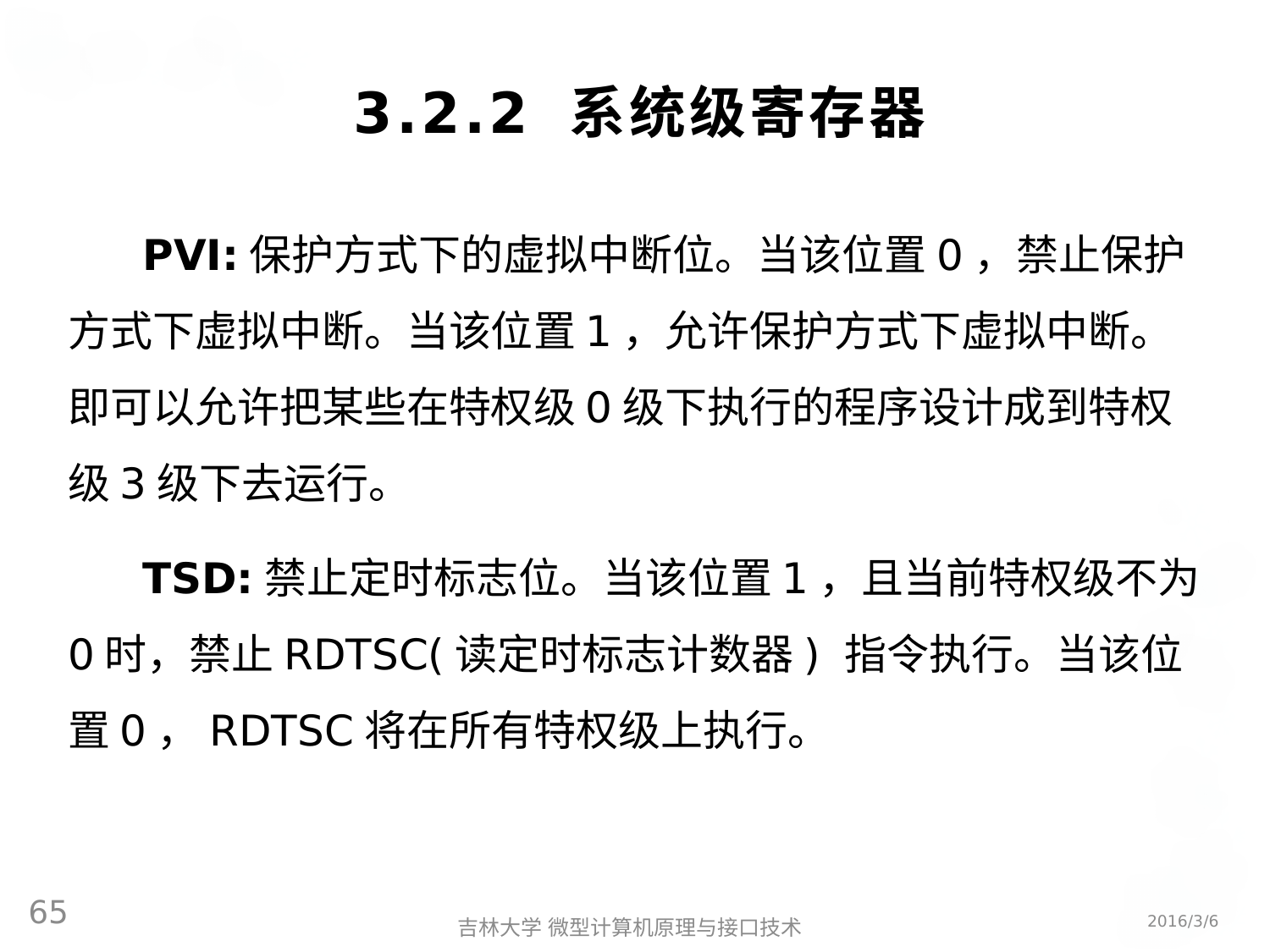

# 3.2.2 系统级寄存器
PVI:保护方式下的虚拟中断位。当该位置0，禁止保护方式下虚拟中断。当该位置1，允许保护方式下虚拟中断。即可以允许把某些在特权级0级下执行的程序设计成到特权级3级下去运行。
TSD:禁止定时标志位。当该位置1，且当前特权级不为0时，禁止RDTSC(读定时标志计数器) 指令执行。当该位置0，RDTSC将在所有特权级上执行。

65
2016/3/6
吉林大学 微型计算机原理与接口技术